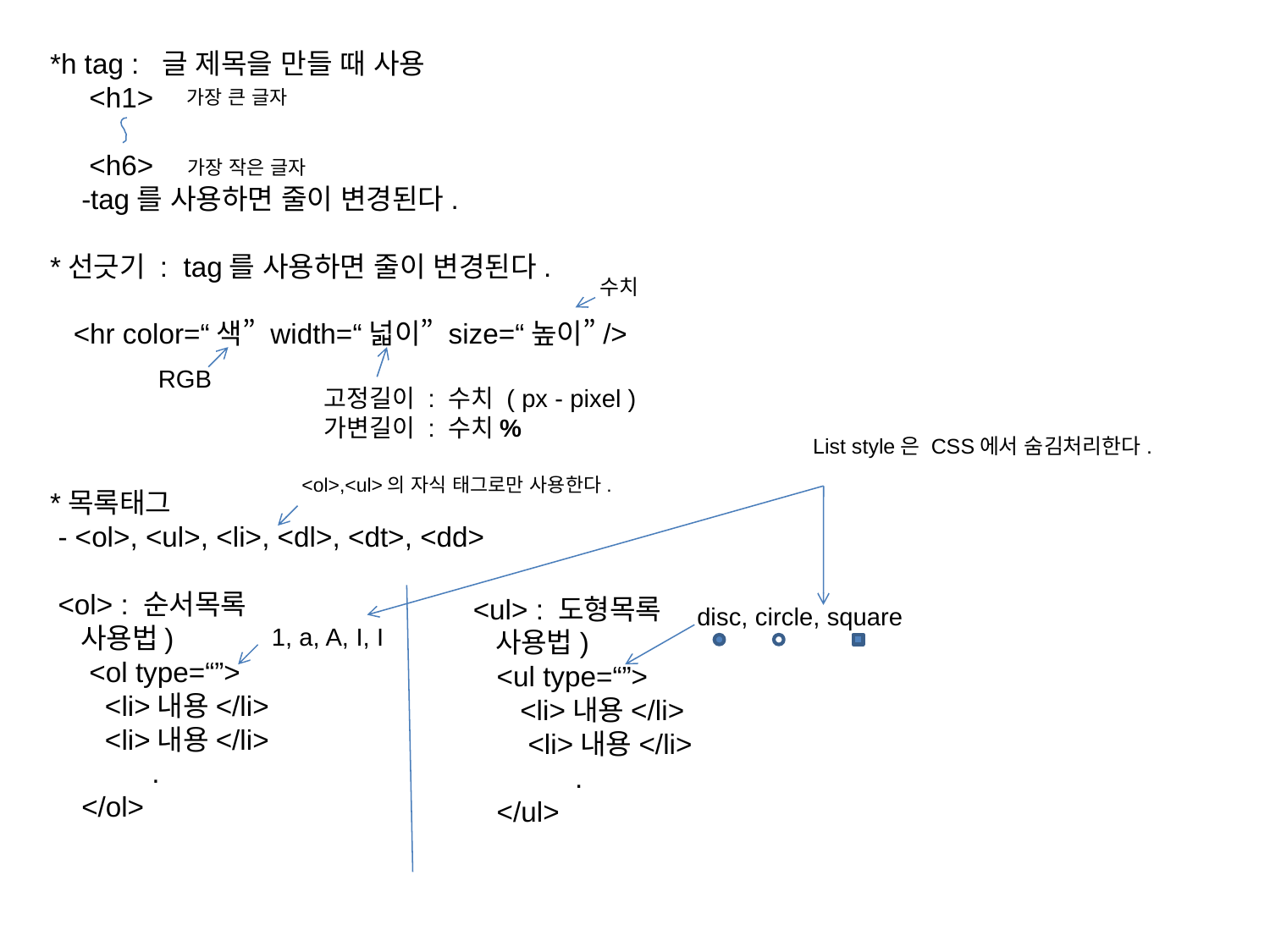

*h tag :  글 제목을 만들 때 사용
     <h1>

     <h6>
    -tag를 사용하면 줄이 변경된다.

*선긋기 :  tag를 사용하면 줄이 변경된다.

   <hr color=“색” width=“넓이” size=“높이”/>

*목록태그
 - <ol>, <ul>, <li>, <dl>, <dt>, <dd>

 <ol> : 순서목록
   사용법)
     <ol type=“”>
       <li>내용</li>
       <li>내용</li>
             .
    </ol>

가장 큰 글자

가장 작은 글자
수치
RGB
고정길이 : 수치 ( px - pixel )
가변길이 : 수치%
List style은 CSS에서 숨김처리한다.
<ol>,<ul>의 자식 태그로만 사용한다.
<ul> : 도형목록
  사용법)
   <ul type=“”>
      <li>내용</li>
       <li>내용</li>
             .
   </ul>
disc, circle, square
1, a, A, I, I